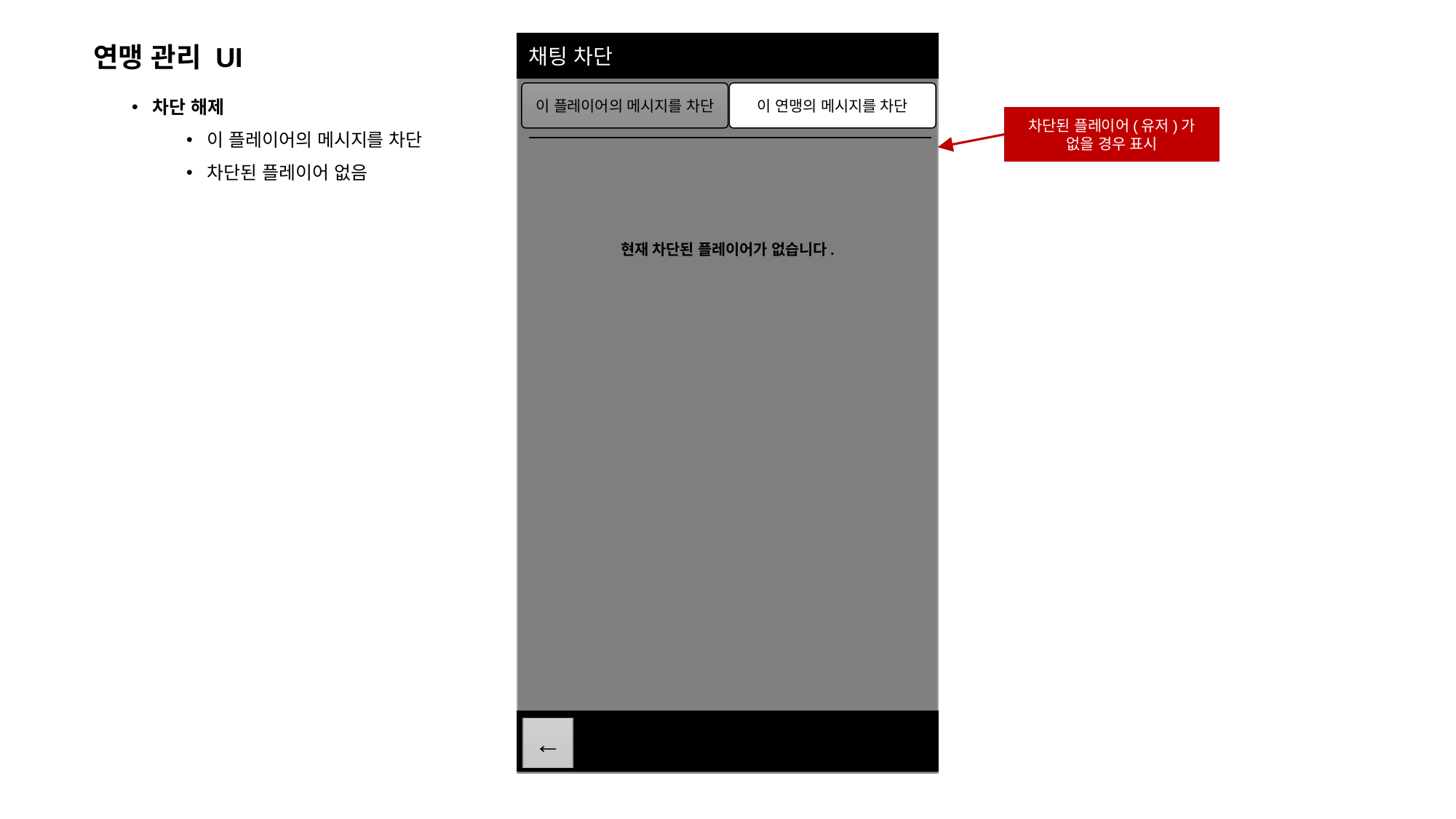

현재 차단된 플레이어가 없습니다.

채팅 차단
연맹 관리 UI
차단 해제
이 플레이어의 메시지를 차단
차단된 플레이어 없음
이 플레이어의 메시지를 차단
이 연맹의 메시지를 차단
차단된 플레이어(유저)가 없을 경우 표시

←